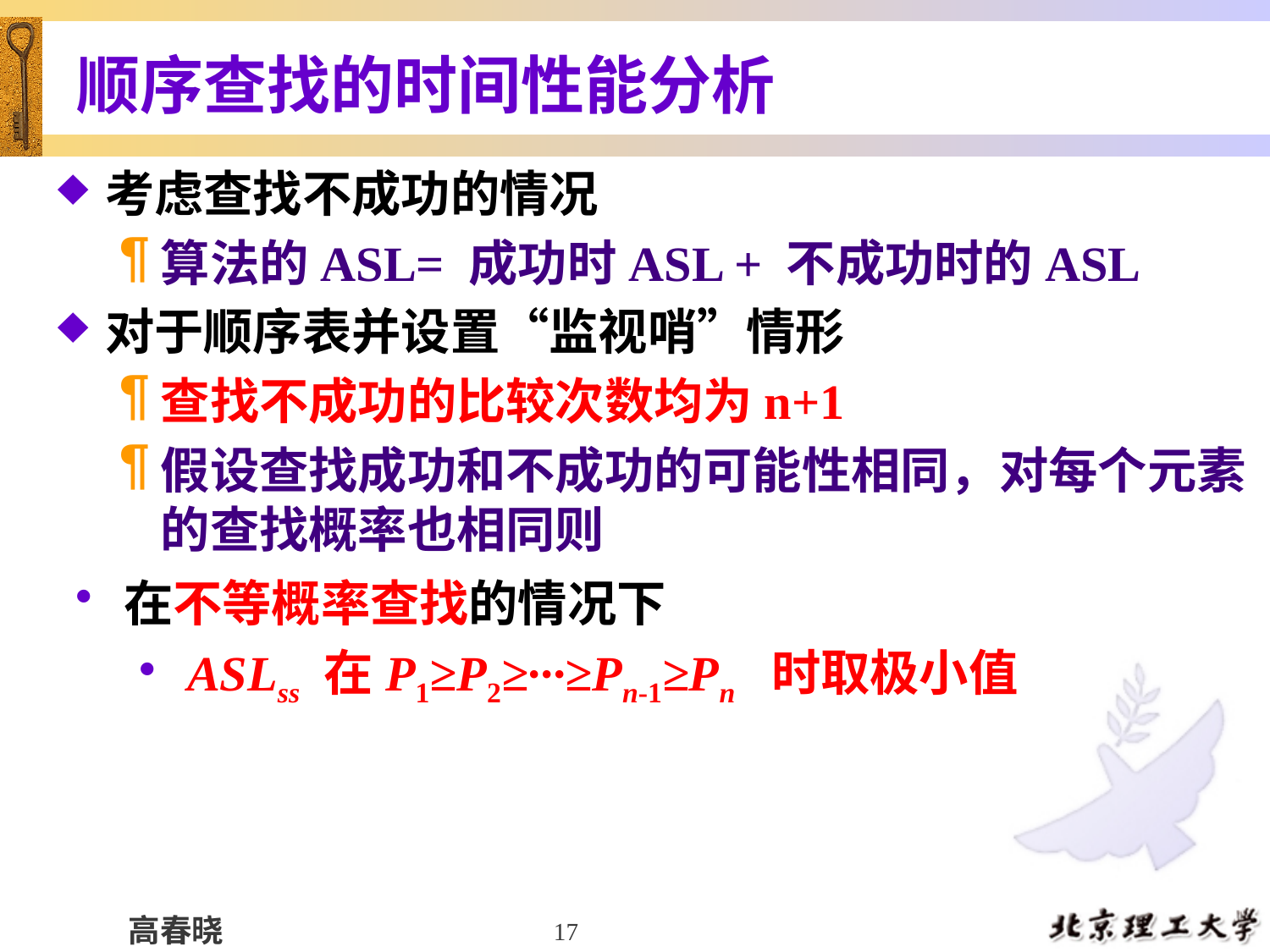

# 顺序查找的时间性能分析
考虑查找不成功的情况
算法的ASL= 成功时ASL + 不成功时的ASL
对于顺序表并设置“监视哨”情形
查找不成功的比较次数均为n+1
假设查找成功和不成功的可能性相同，对每个元素的查找概率也相同则
在不等概率查找的情况下
ASLss 在P1≥P2≥···≥Pn-1≥Pn  时取极小值
17